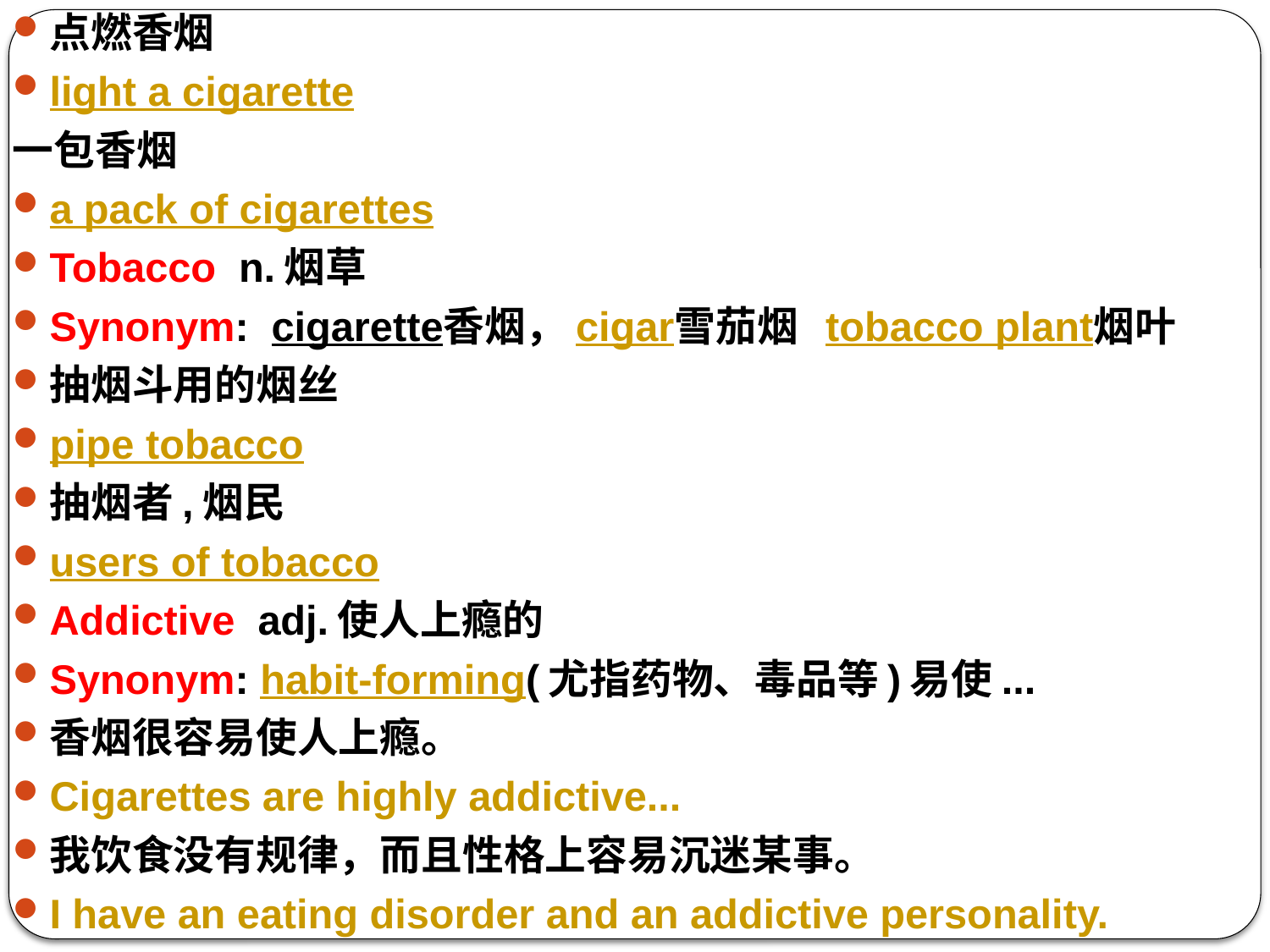

点燃香烟
light a cigarette
一包香烟
a pack of cigarettes
Tobacco  n.烟草
Synonym:  cigarette香烟，cigar雪茄烟  tobacco plant烟叶
抽烟斗用的烟丝
pipe tobacco
抽烟者,烟民
users of tobacco
Addictive  adj.使人上瘾的
Synonym: habit-forming(尤指药物、毒品等)易使...
香烟很容易使人上瘾。
Cigarettes are highly addictive...
我饮食没有规律，而且性格上容易沉迷某事。
I have an eating disorder and an addictive personality.